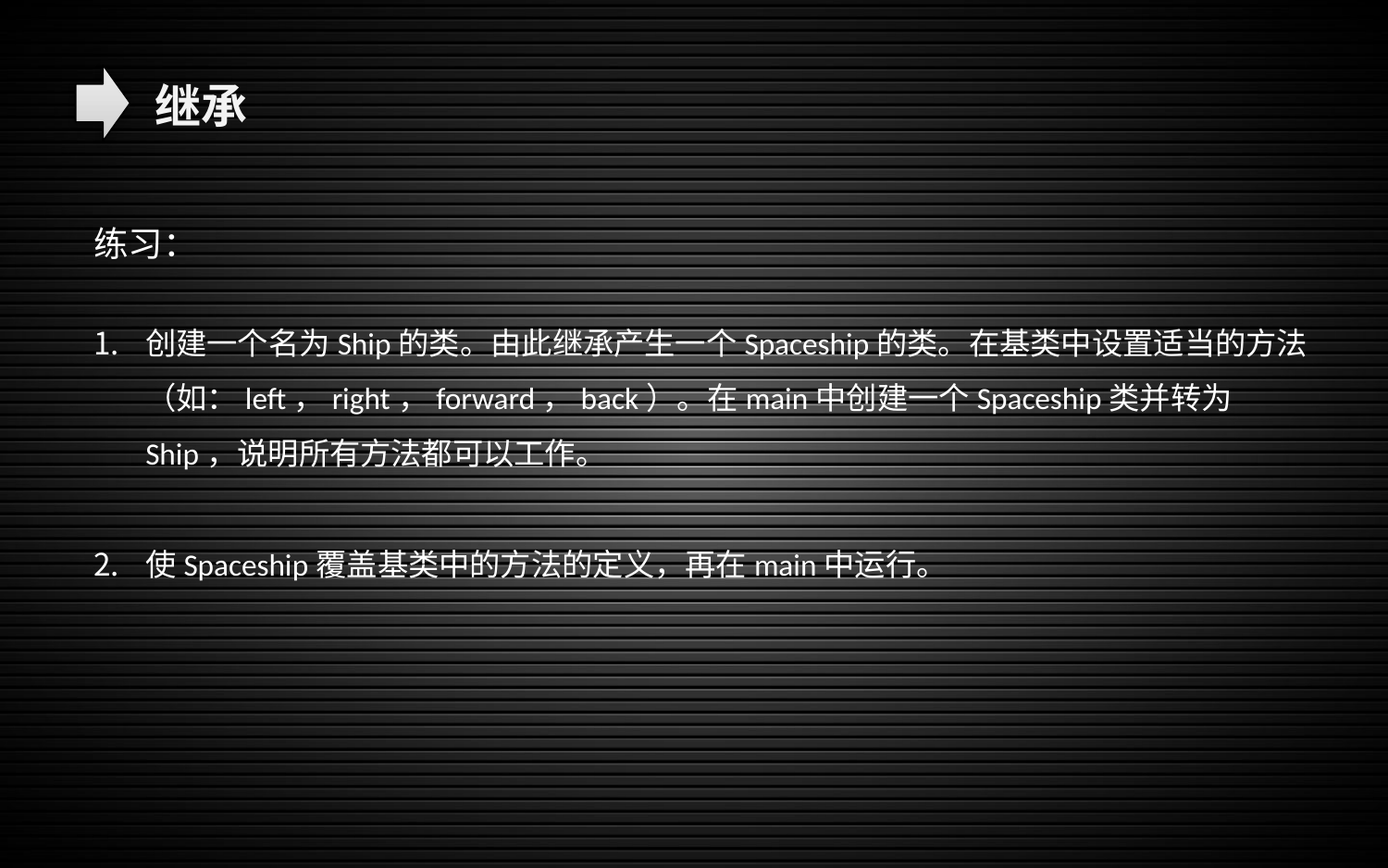

继承
练习：

创建一个名为Ship的类。由此继承产生一个Spaceship的类。在基类中设置适当的方法（如：left，right，forward，back）。在main中创建一个Spaceship类并转为Ship，说明所有方法都可以工作。

使Spaceship覆盖基类中的方法的定义，再在main中运行。